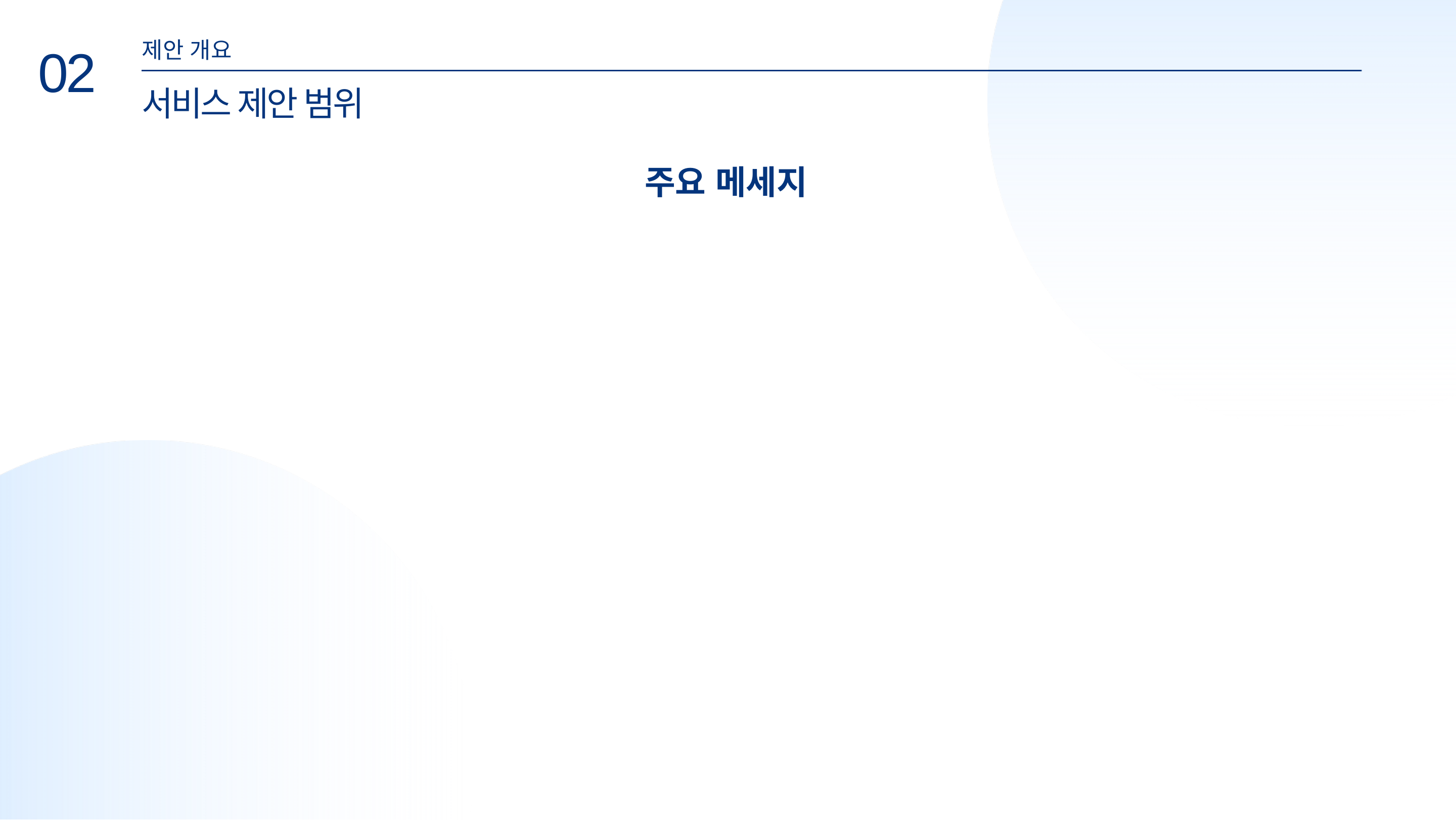

제안 개요
02
서비스 제안 범위
주요 메세지